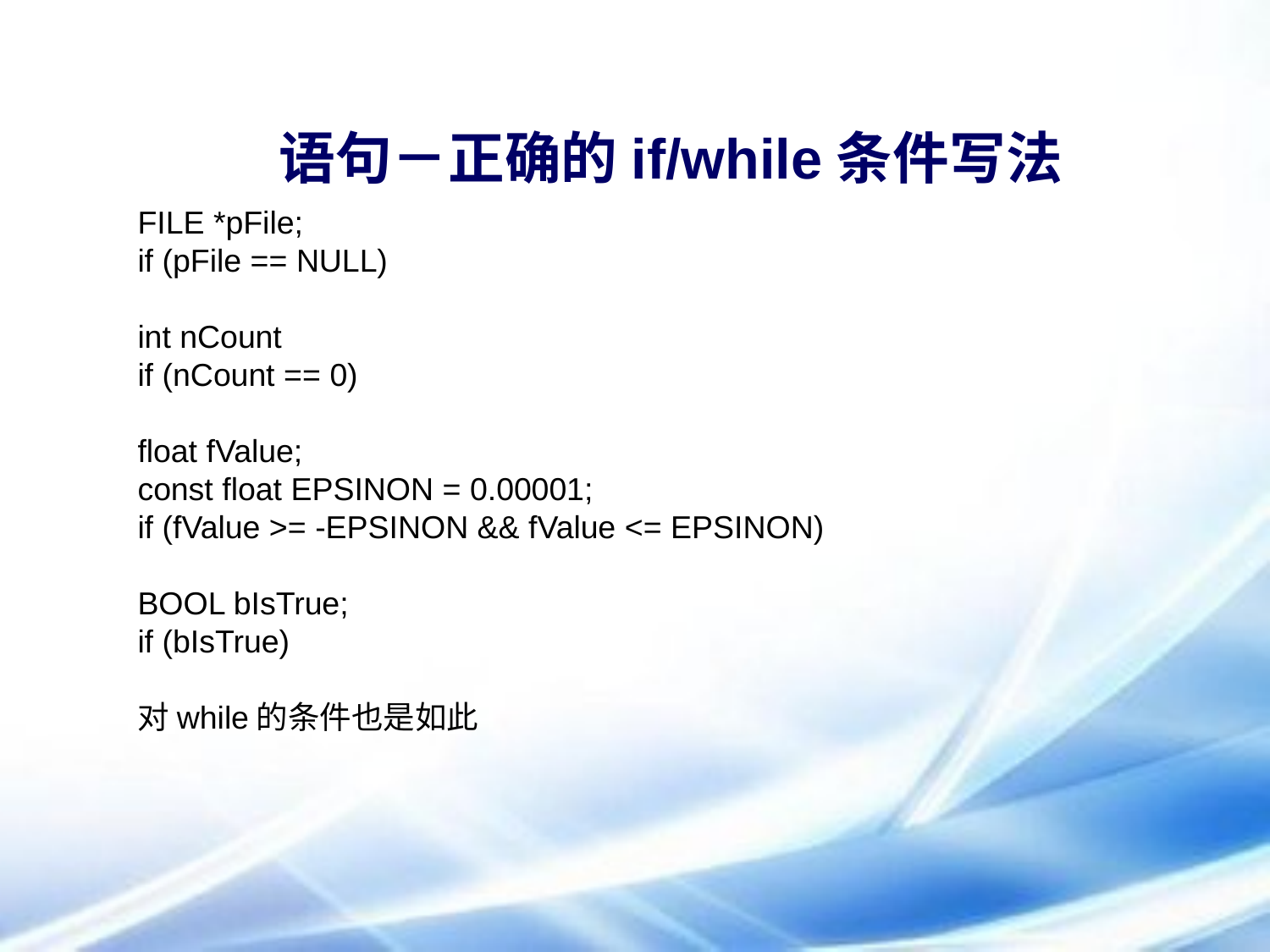

# 语句－正确的if/while条件写法
FILE *pFile;
if (pFile == NULL)

int nCount
if (nCount == 0)

float fValue;
const float EPSINON = 0.00001;
if (fValue >= -EPSINON && fValue <= EPSINON)

BOOL bIsTrue;
if (bIsTrue)

对while的条件也是如此